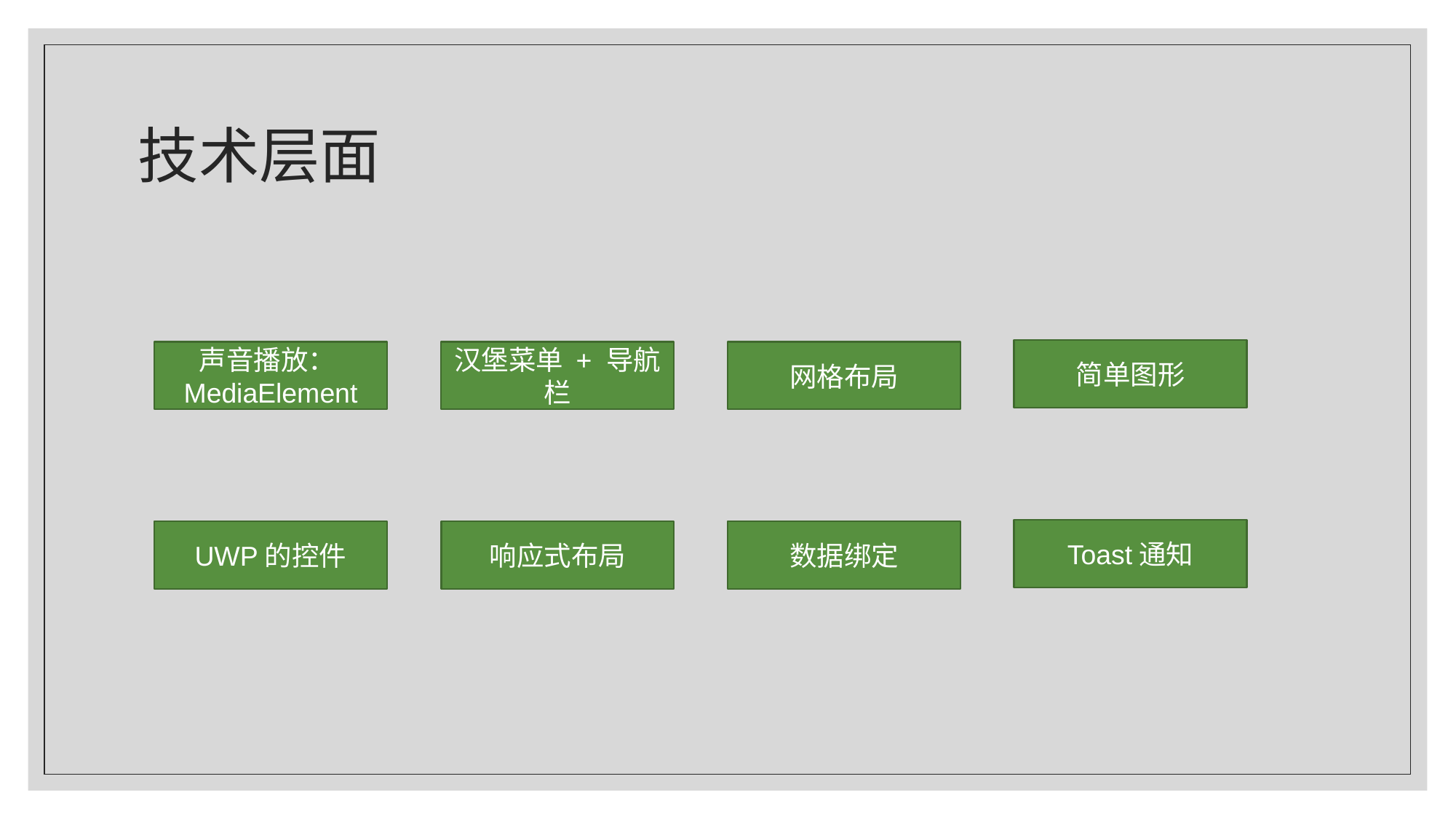

# 技术层面
简单图形
声音播放：MediaElement
汉堡菜单 + 导航栏
网格布局
Toast通知
UWP的控件
响应式布局
数据绑定